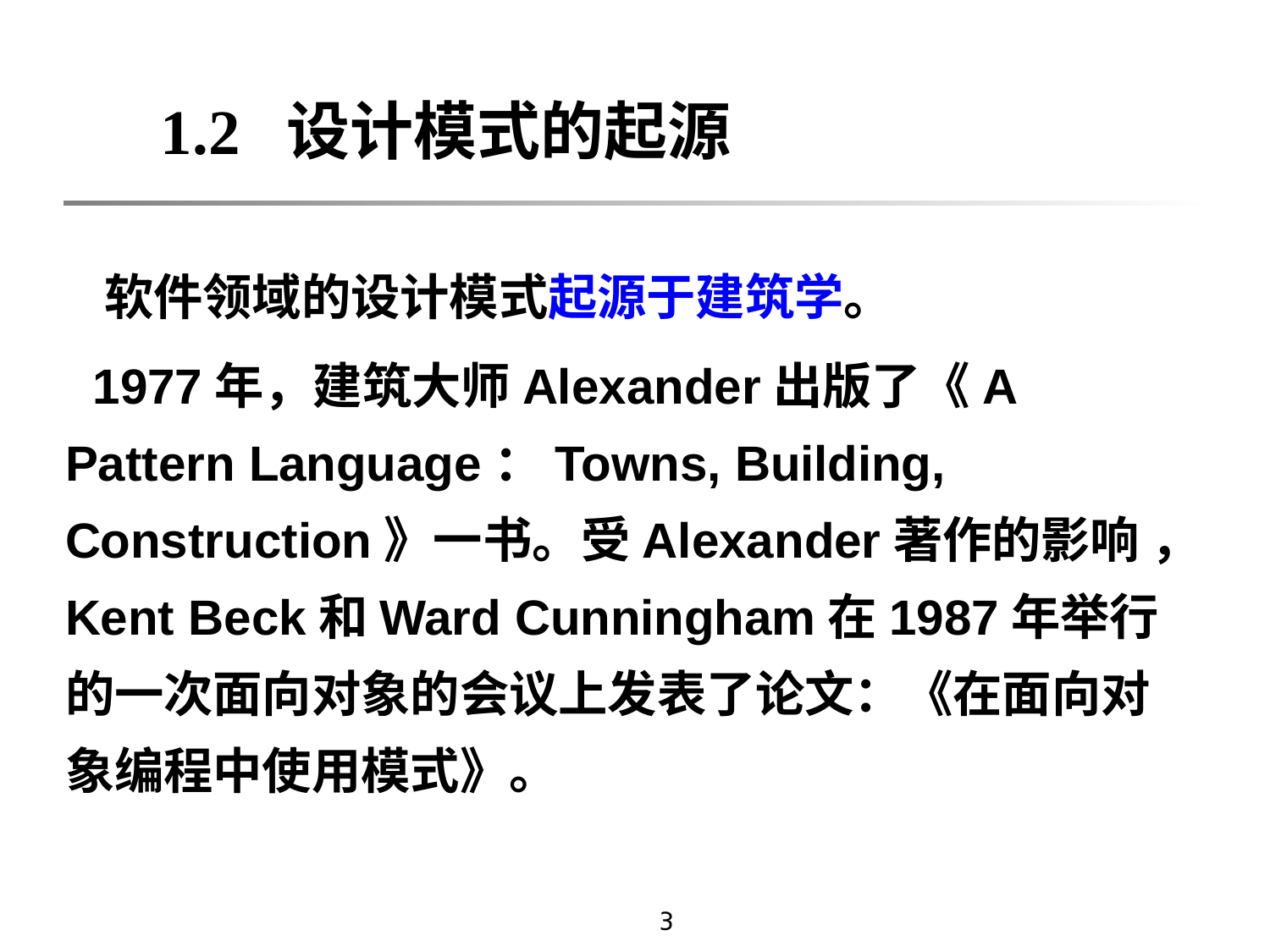

1.2  设计模式的起源

  软件领域的设计模式起源于建筑学。
  1977年，建筑大师Alexander出版了《A Pattern Language：Towns, Building, Construction》一书。受Alexander著作的影响 ，Kent Beck和Ward Cunningham在1987年举行的一次面向对象的会议上发表了论文：《在面向对象编程中使用模式》。

3